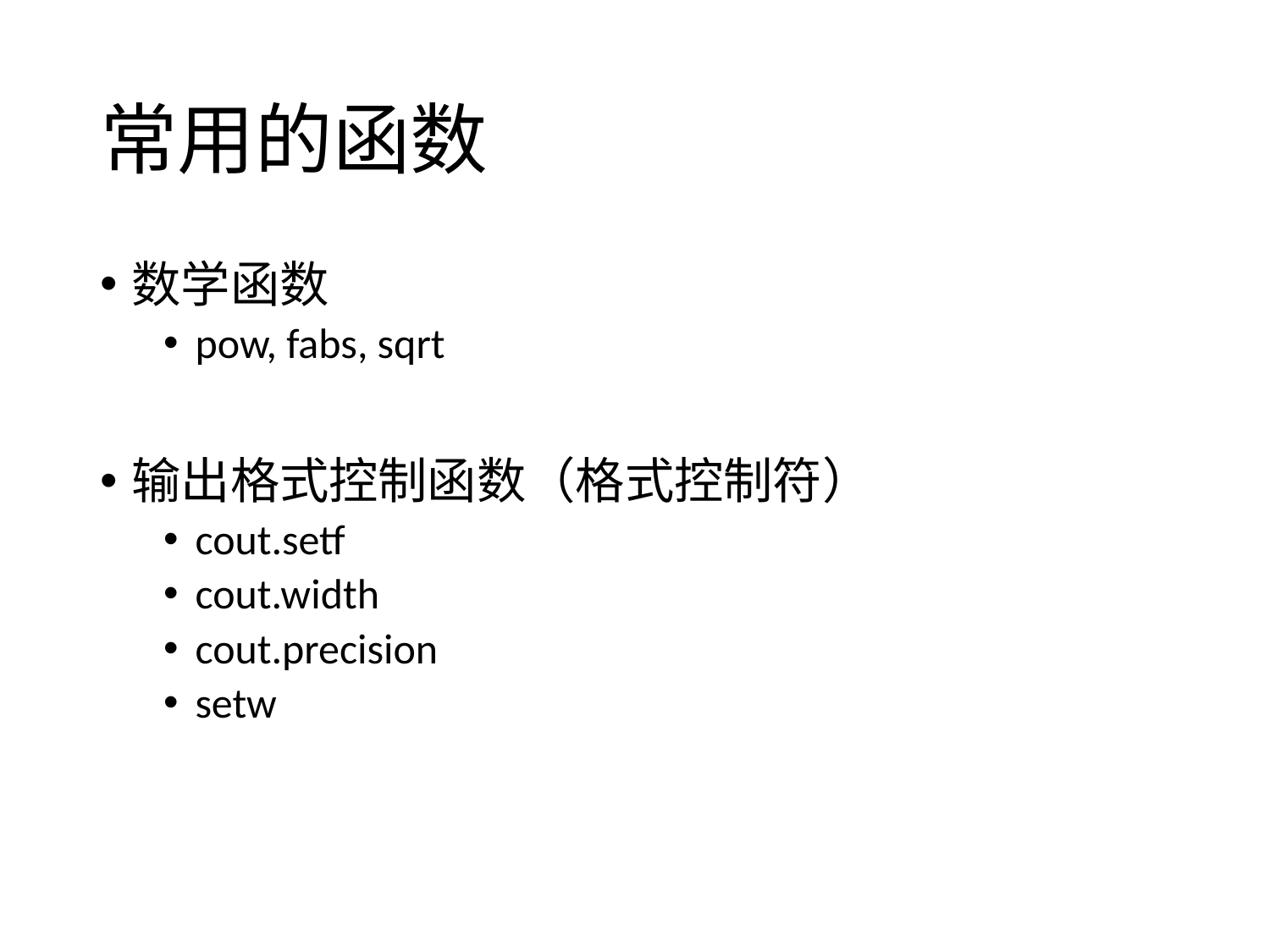

# 常用的函数
数学函数
pow, fabs, sqrt

输出格式控制函数（格式控制符）
cout.setf
cout.width
cout.precision
setw